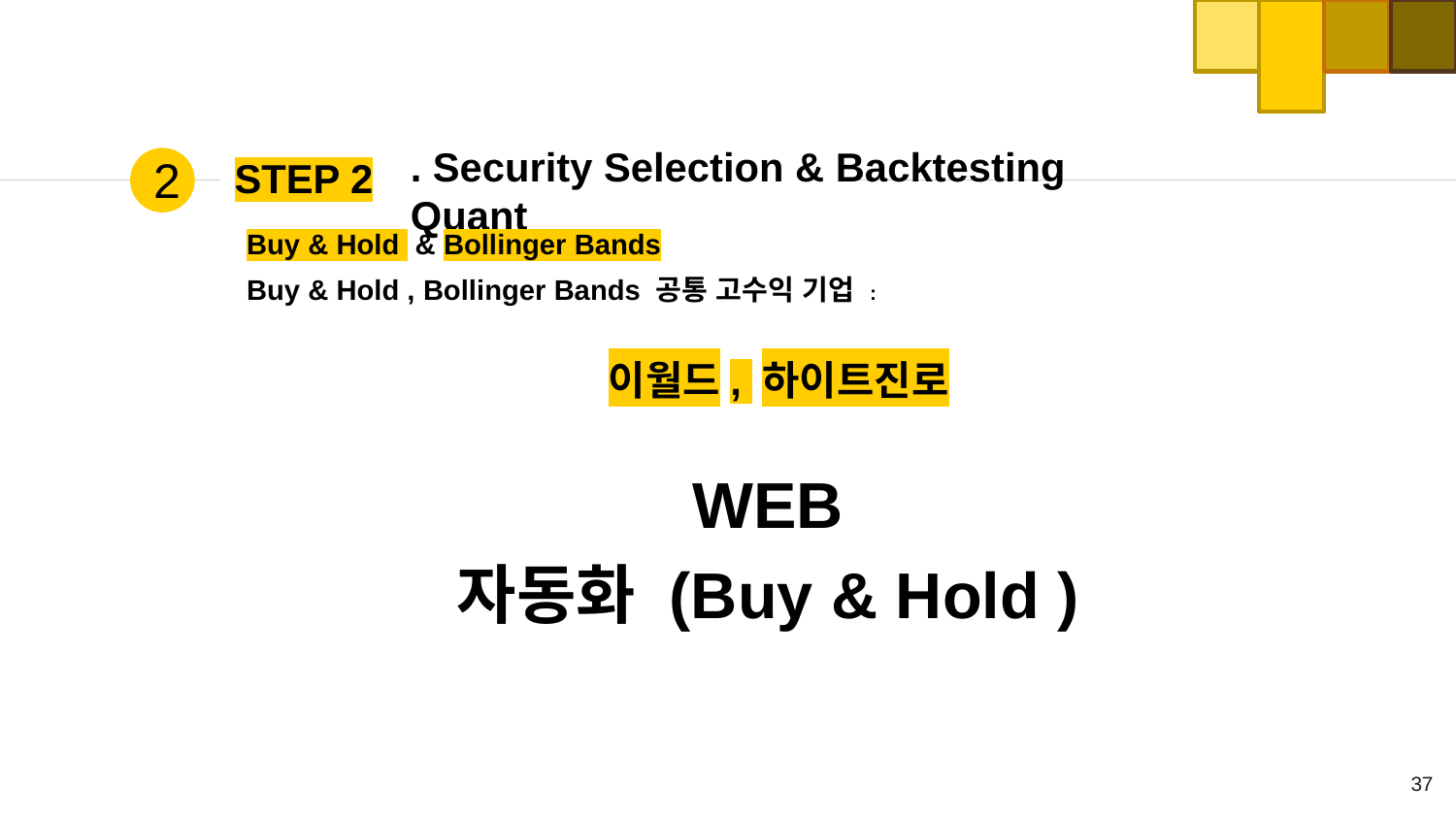

. Security Selection & Backtesting Quant
2
# STEP 2
Buy & Hold  & Bollinger Bands
Buy & Hold , Bollinger Bands 공통 고수익 기업 :

 이월드, 하이트진로

WEB
자동화 (Buy & Hold )

37